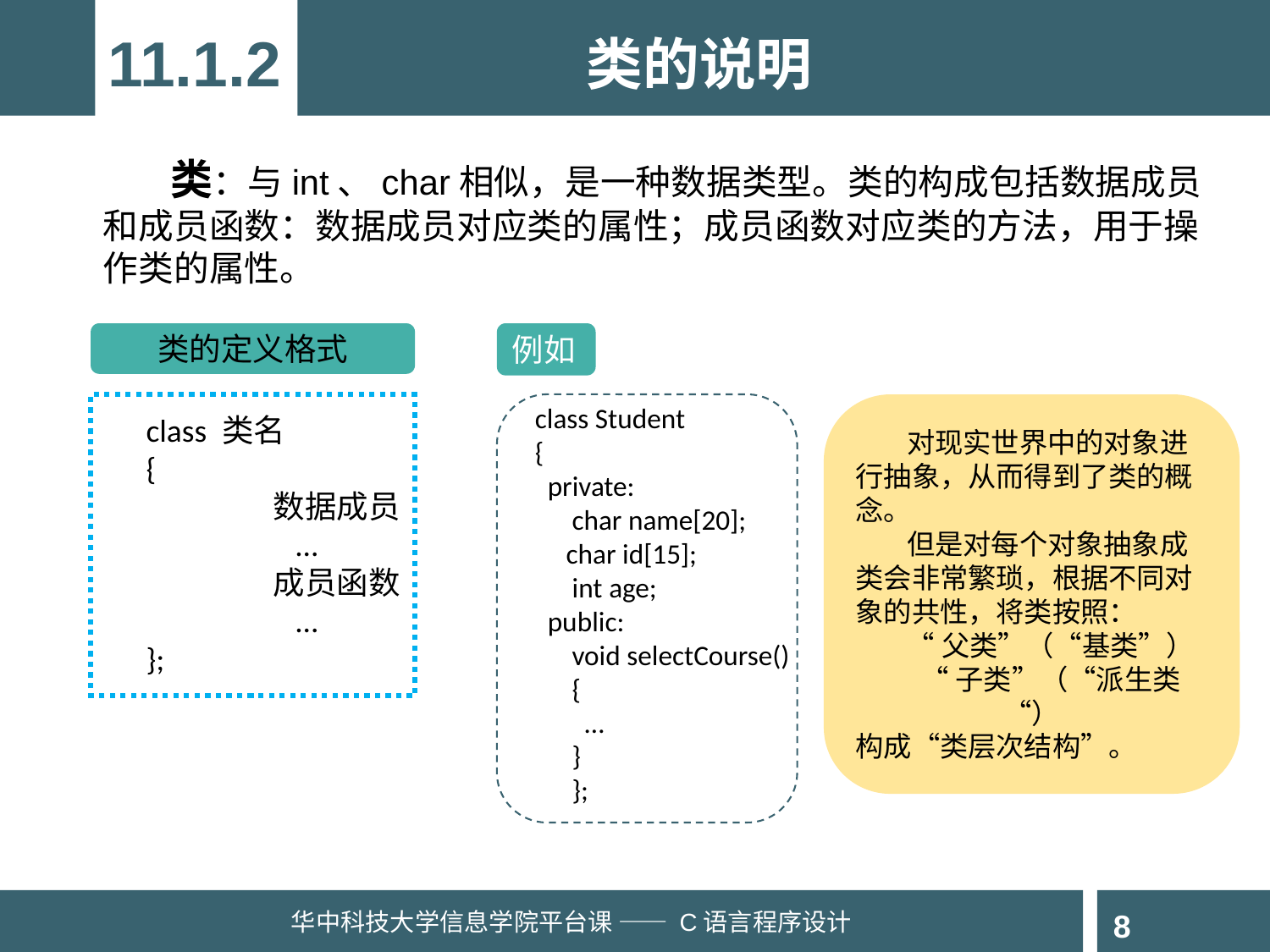

11.1.2
类的说明
      类：与int、char相似，是一种数据类型。类的构成包括数据成员和成员函数：数据成员对应类的属性；成员函数对应类的方法，用于操作类的属性。
类的定义格式
例如

class Student
{
  private:
char name[20];
  char id[15];
int age;
  public:
void selectCourse()
{
  …
}
};
       对现实世界中的对象进行抽象，从而得到了类的概念。
       但是对每个对象抽象成类会非常繁琐，根据不同对象的共性，将类按照：
      “父类”（“基类”）
      “子类”（“派生类“）
构成“类层次结构”。
class 类名
{
	数据成员
	   ...
	成员函数
	   ...
};